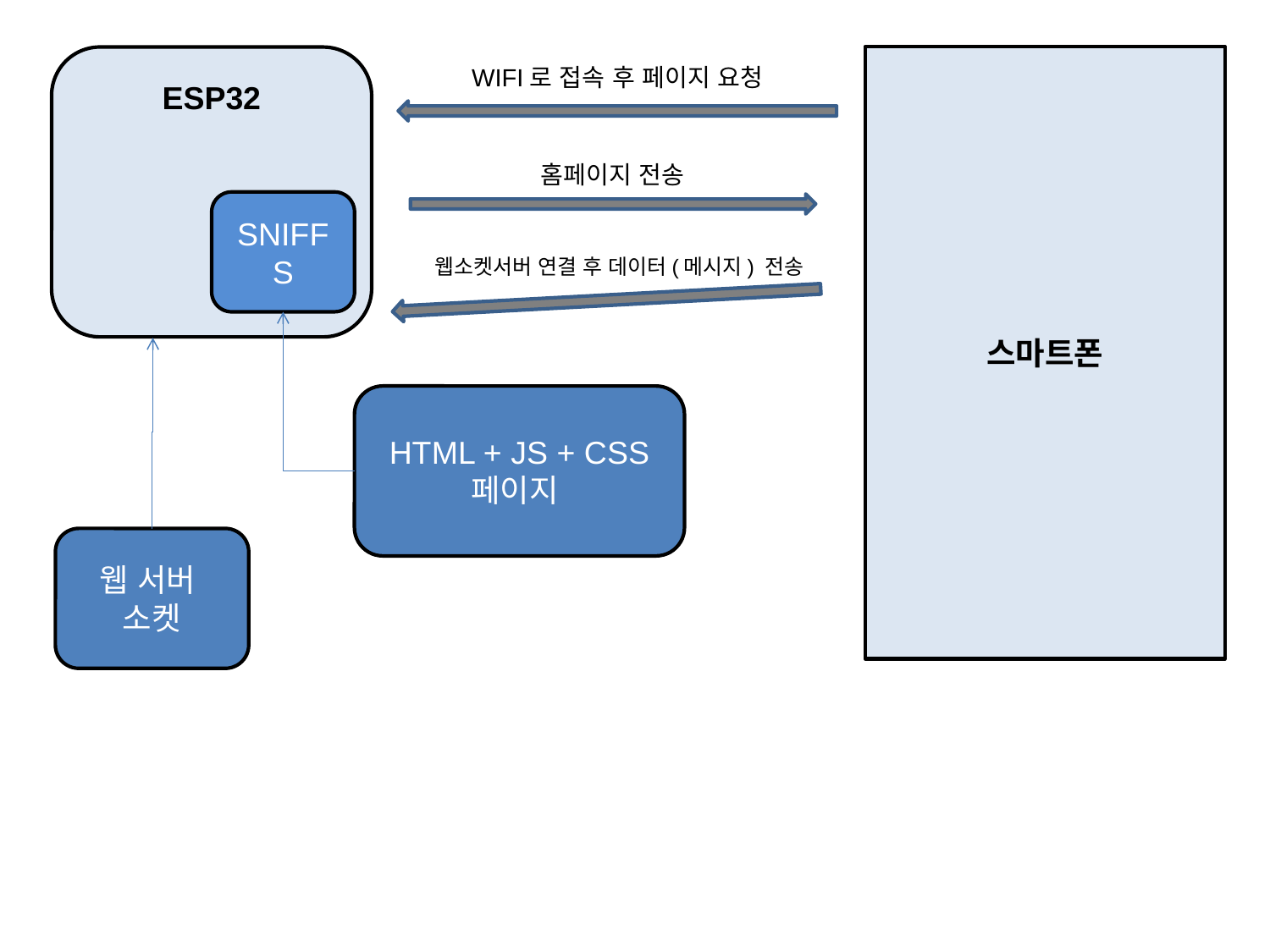

스마트폰
ESP32
WIFI로 접속 후 페이지 요청

홈페이지 전송
SNIFFS

웹소켓서버 연결 후 데이터(메시지) 전송

HTML + JS + CSS
페이지
웹 서버
소켓